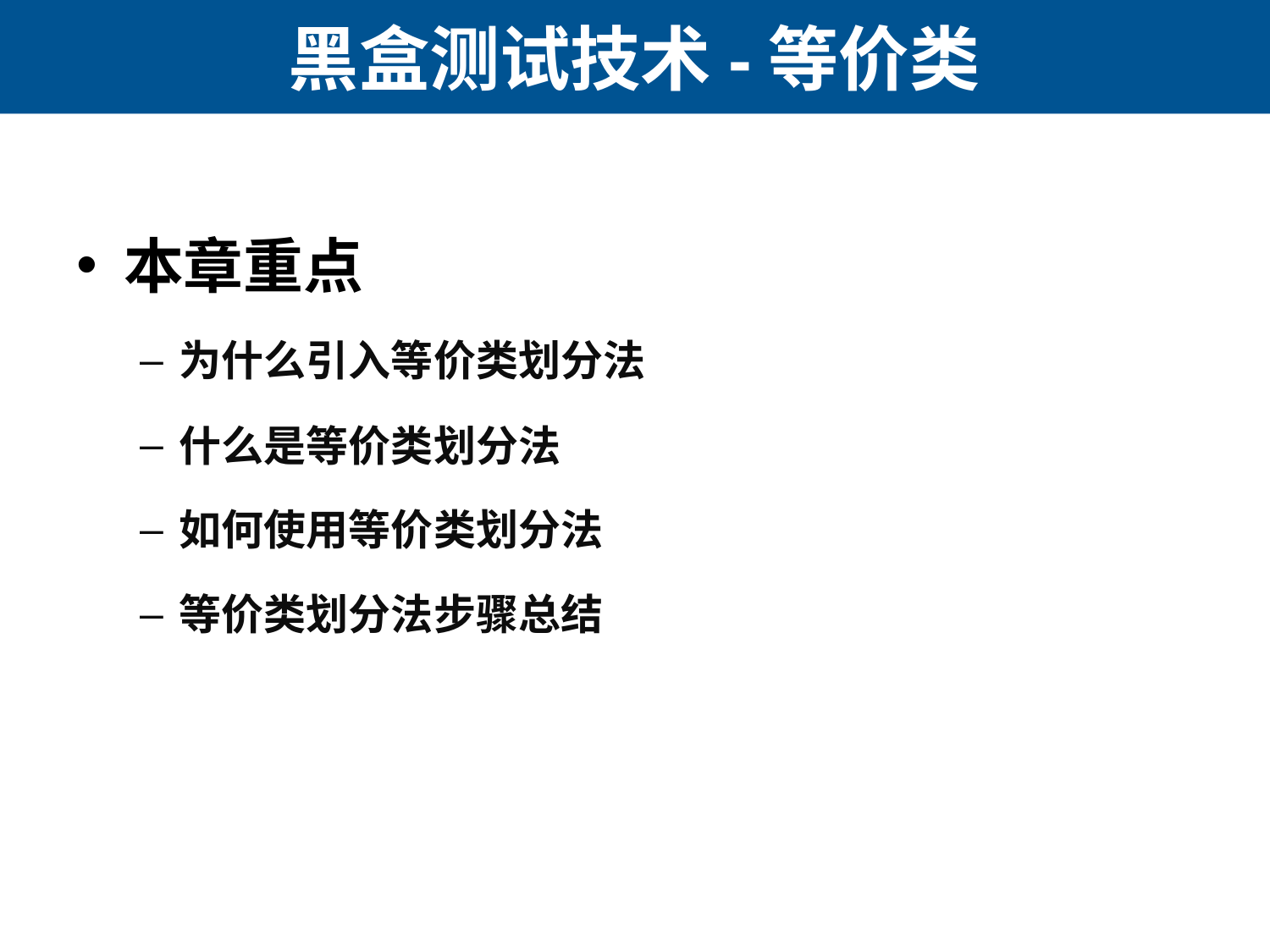

# 黑盒测试技术-等价类
本章重点
为什么引入等价类划分法
什么是等价类划分法
如何使用等价类划分法
等价类划分法步骤总结